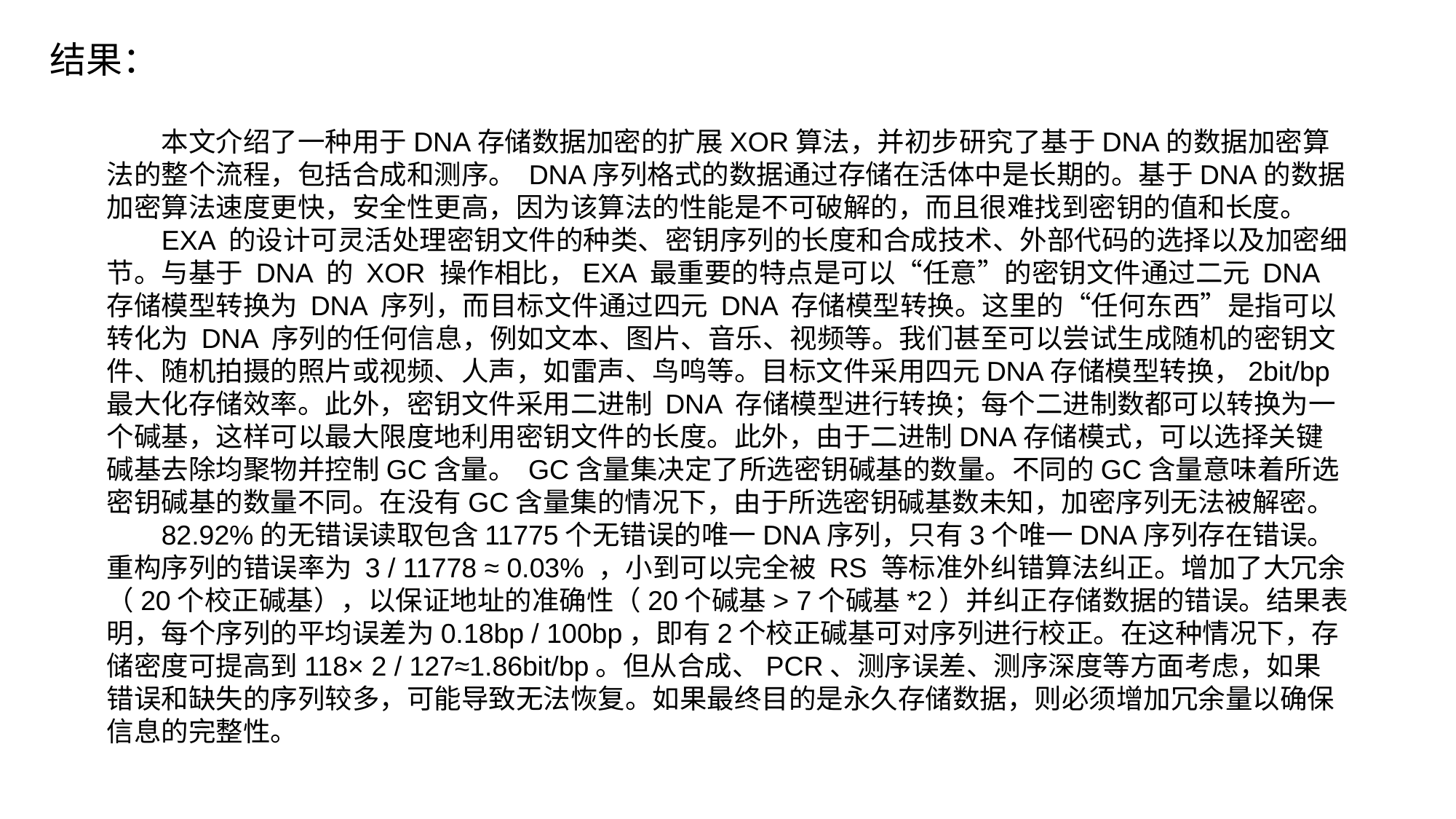

结果：
本文介绍了一种用于DNA存储数据加密的扩展XOR算法，并初步研究了基于DNA的数据加密算法的整个流程，包括合成和测序。 DNA序列格式的数据通过存储在活体中是长期的。基于DNA的数据加密算法速度更快，安全性更高，因为该算法的性能是不可破解的，而且很难找到密钥的值和长度。
EXA 的设计可灵活处理密钥文件的种类、密钥序列的长度和合成技术、外部代码的选择以及加密细节。与基于 DNA 的 XOR 操作相比，EXA 最重要的特点是可以“任意”的密钥文件通过二元 DNA 存储模型转换为 DNA 序列，而目标文件通过四元 DNA 存储模型转换。这里的“任何东西”是指可以转化为 DNA 序列的任何信息，例如文本、图片、音乐、视频等。我们甚至可以尝试生成随机的密钥文件、随机拍摄的照片或视频、人声，如雷声、鸟鸣等。目标文件采用四元DNA存储模型转换，2bit/bp最大化存储效率。此外，密钥文件采用二进制 DNA 存储模型进行转换；每个二进制数都可以转换为一个碱基，这样可以最大限度地利用密钥文件的长度。此外，由于二进制DNA存储模式，可以选择关键碱基去除均聚物并控制GC含量。 GC含量集决定了所选密钥碱基的数量。不同的GC含量意味着所选密钥碱基的数量不同。在没有GC含量集的情况下，由于所选密钥碱基数未知，加密序列无法被解密。
82.92%的无错误读取包含11775个无错误的唯一DNA序列，只有3个唯一DNA序列存在错误。重构序列的错误率为 3 / 11778 ≈ 0.03% ，小到可以完全被 RS 等标准外纠错算法纠正。增加了大冗余（20个校正碱基），以保证地址的准确性（20个碱基> 7个碱基*2）并纠正存储数据的错误。结果表明，每个序列的平均误差为0.18bp / 100bp，即有2个校正碱基可对序列进行校正。在这种情况下，存储密度可提高到118× 2 / 127≈1.86bit/bp。但从合成、PCR、测序误差、测序深度等方面考虑，如果错误和缺失的序列较多，可能导致无法恢复。如果最终目的是永久存储数据，则必须增加冗余量以确保信息的完整性。